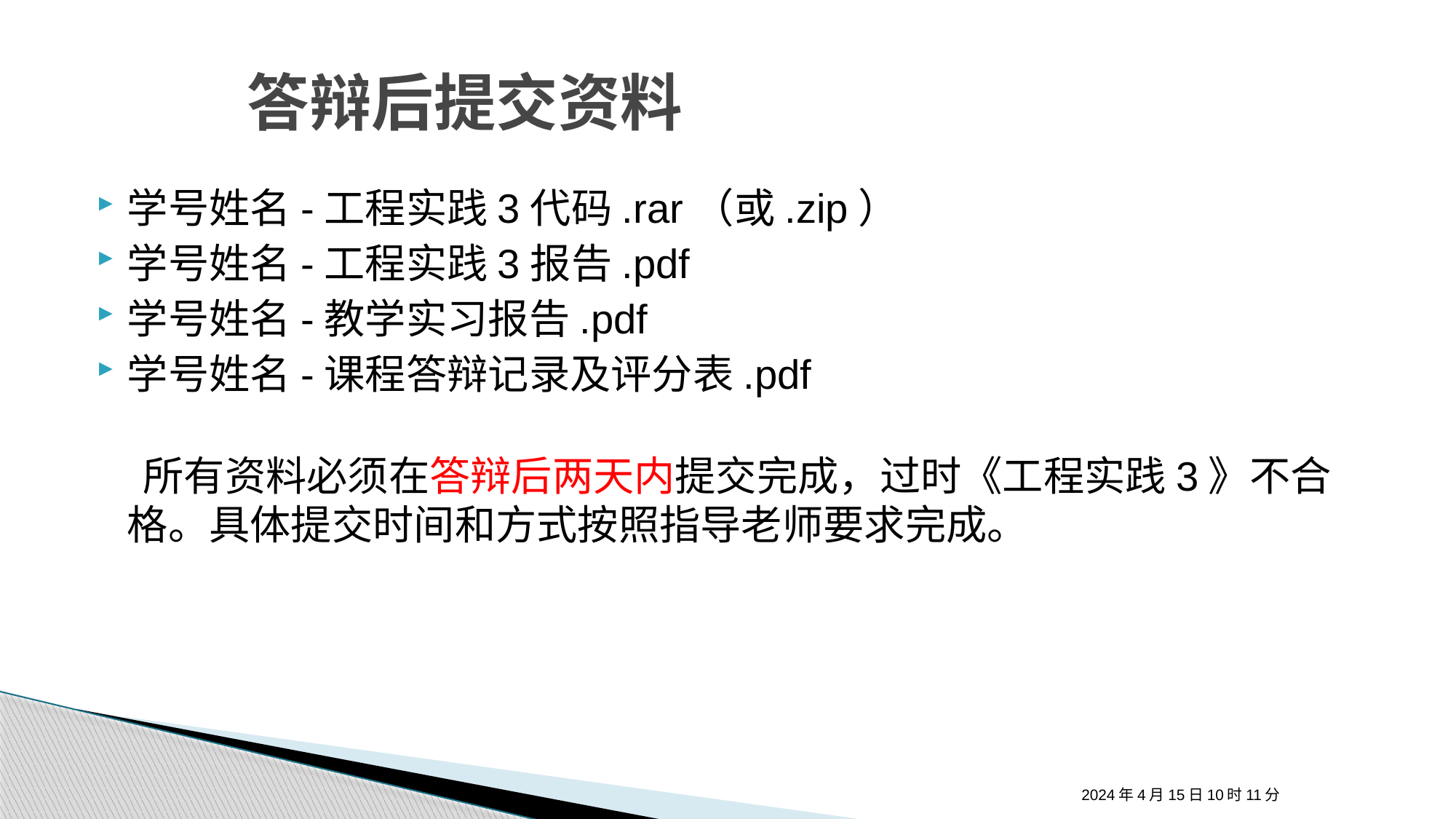

# 答辩后提交资料
学号姓名-工程实践3代码.rar（或.zip）
学号姓名-工程实践3报告.pdf
学号姓名-教学实习报告.pdf
学号姓名-课程答辩记录及评分表.pdf

    所有资料必须在答辩后两天内提交完成，过时《工程实践3》不合格。具体提交时间和方式按照指导老师要求完成。
2024年4月15日10时11分